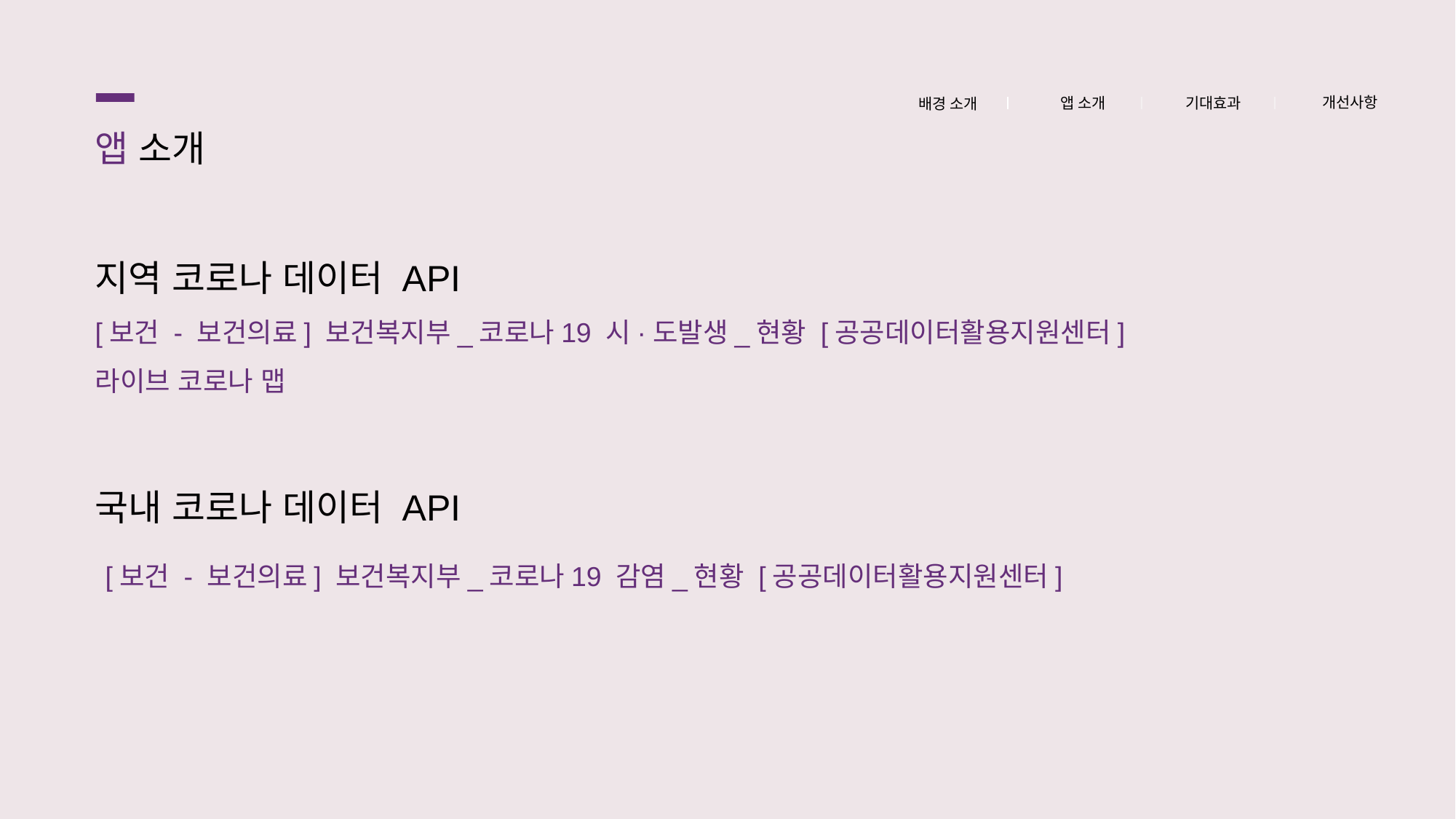

개선사항
앱 소개
기대효과
배경 소개

앱 소개
지역 코로나 데이터 API
[보건 - 보건의료] 보건복지부_코로나19 시·도발생_현황 [공공데이터활용지원센터]
라이브 코로나 맵

국내 코로나 데이터 API
 [보건 - 보건의료] 보건복지부_코로나19 감염_현황 [공공데이터활용지원센터]